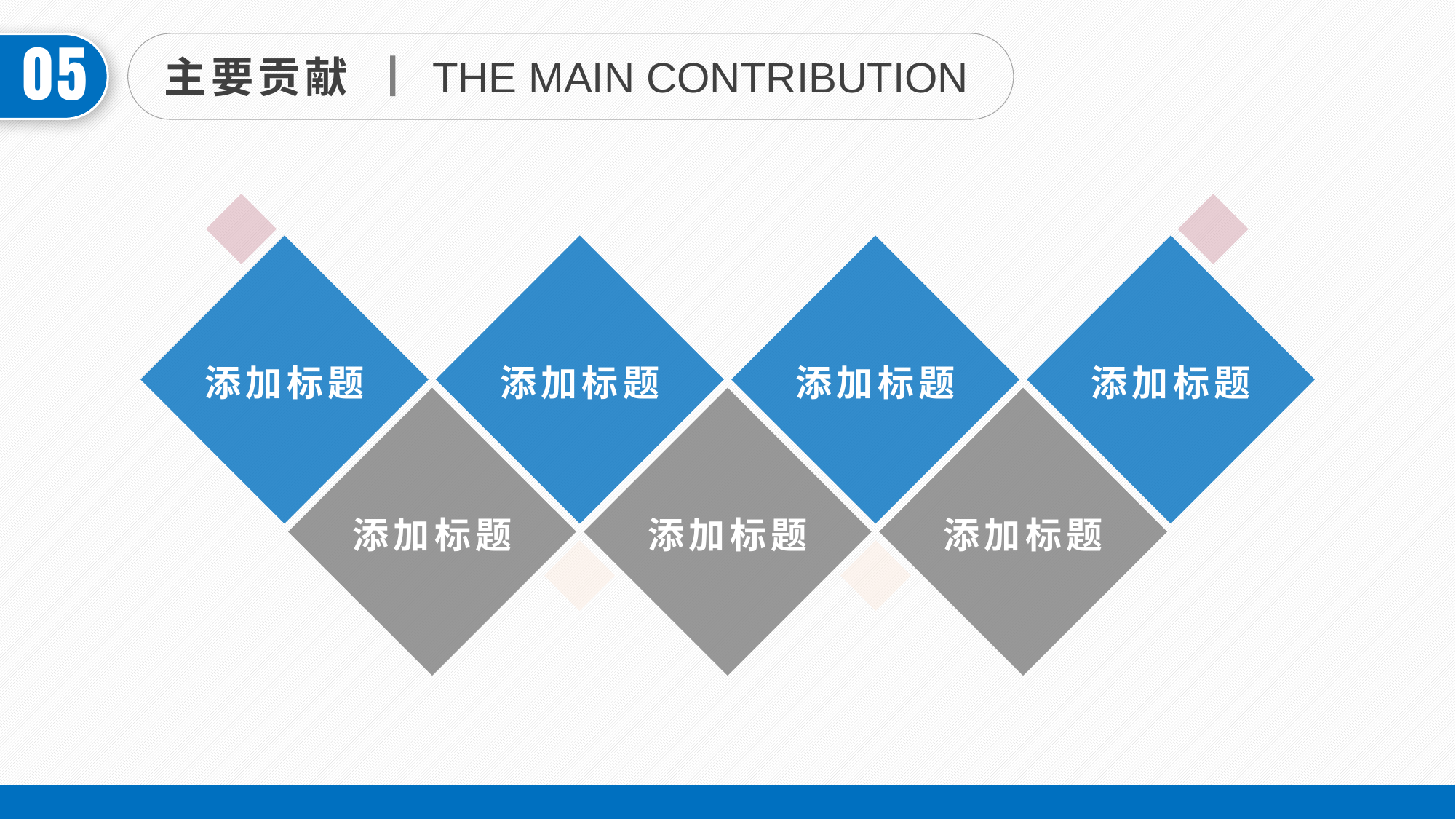

05
主要贡献
THE MAIN CONTRIBUTION

添加标题
添加标题
添加标题
添加标题
添加标题
添加标题
添加标题